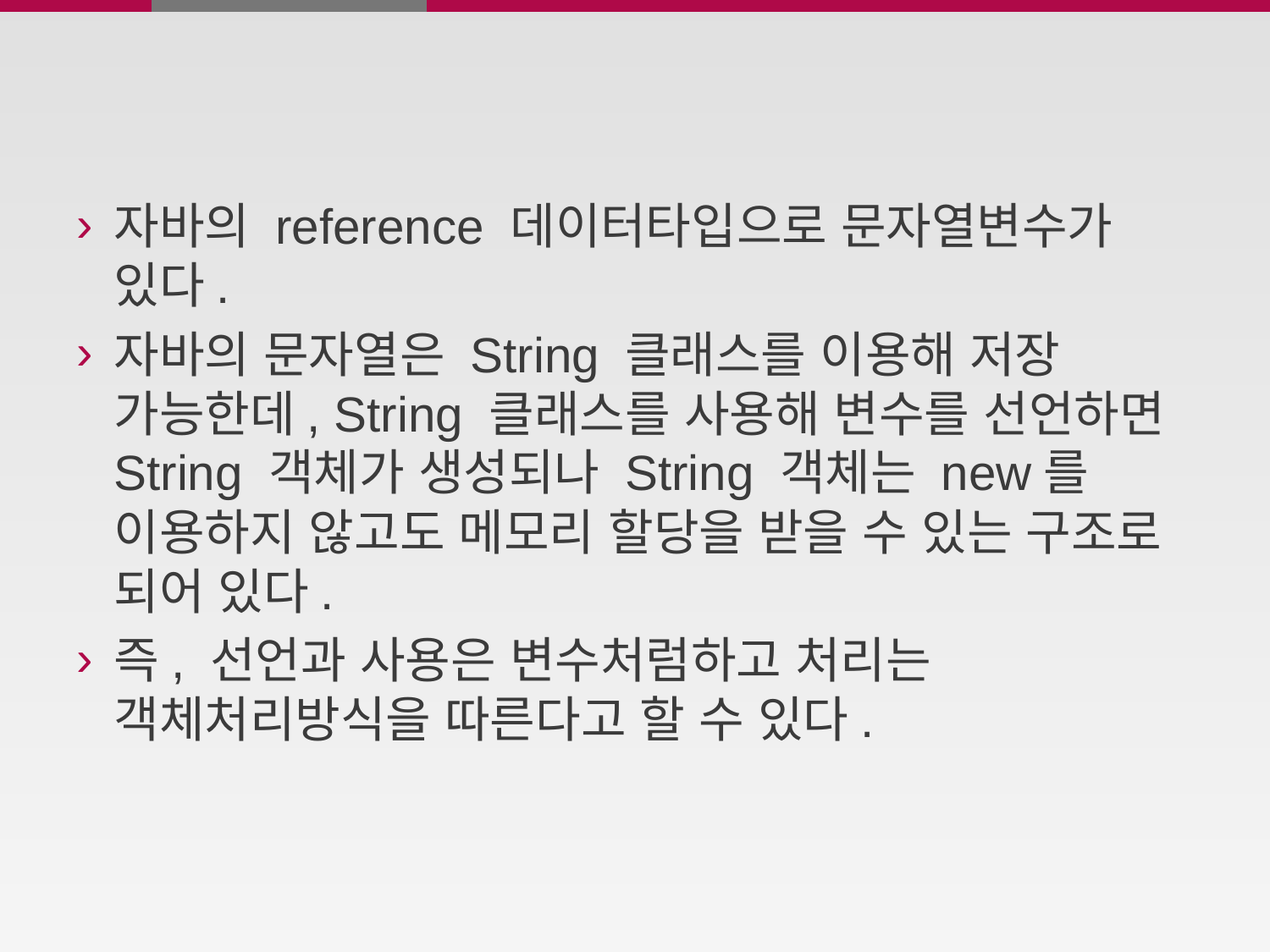

#
자바의 reference 데이터타입으로 문자열변수가 있다.
자바의 문자열은 String 클래스를 이용해 저장 가능한데, String 클래스를 사용해 변수를 선언하면 String 객체가 생성되나 String 객체는 new를 이용하지 않고도 메모리 할당을 받을 수 있는 구조로 되어 있다.
즉, 선언과 사용은 변수처럼하고 처리는 객체처리방식을 따른다고 할 수 있다.